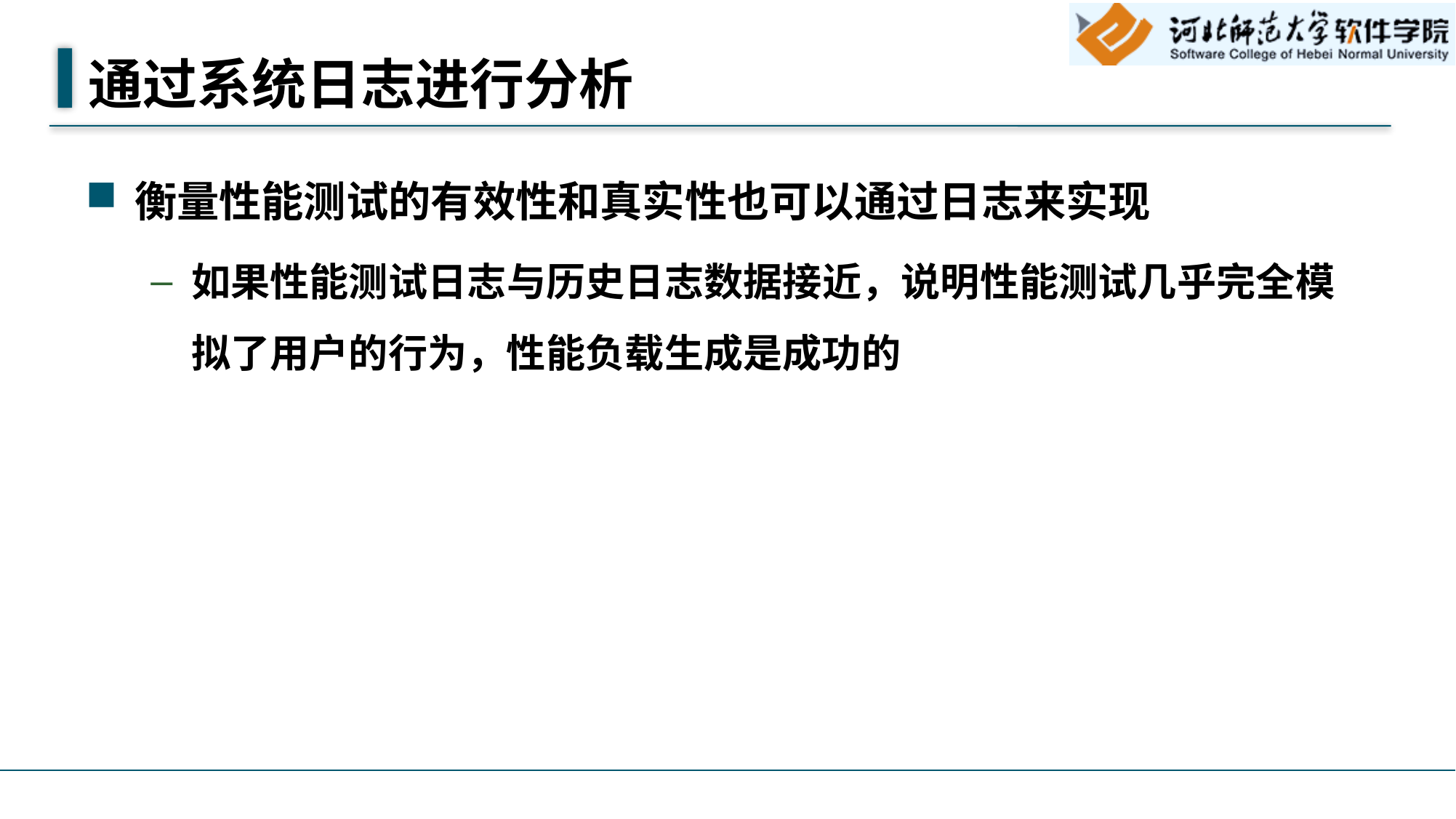

# 通过系统日志进行分析
衡量性能测试的有效性和真实性也可以通过日志来实现
如果性能测试日志与历史日志数据接近，说明性能测试几乎完全模拟了用户的行为，性能负载生成是成功的